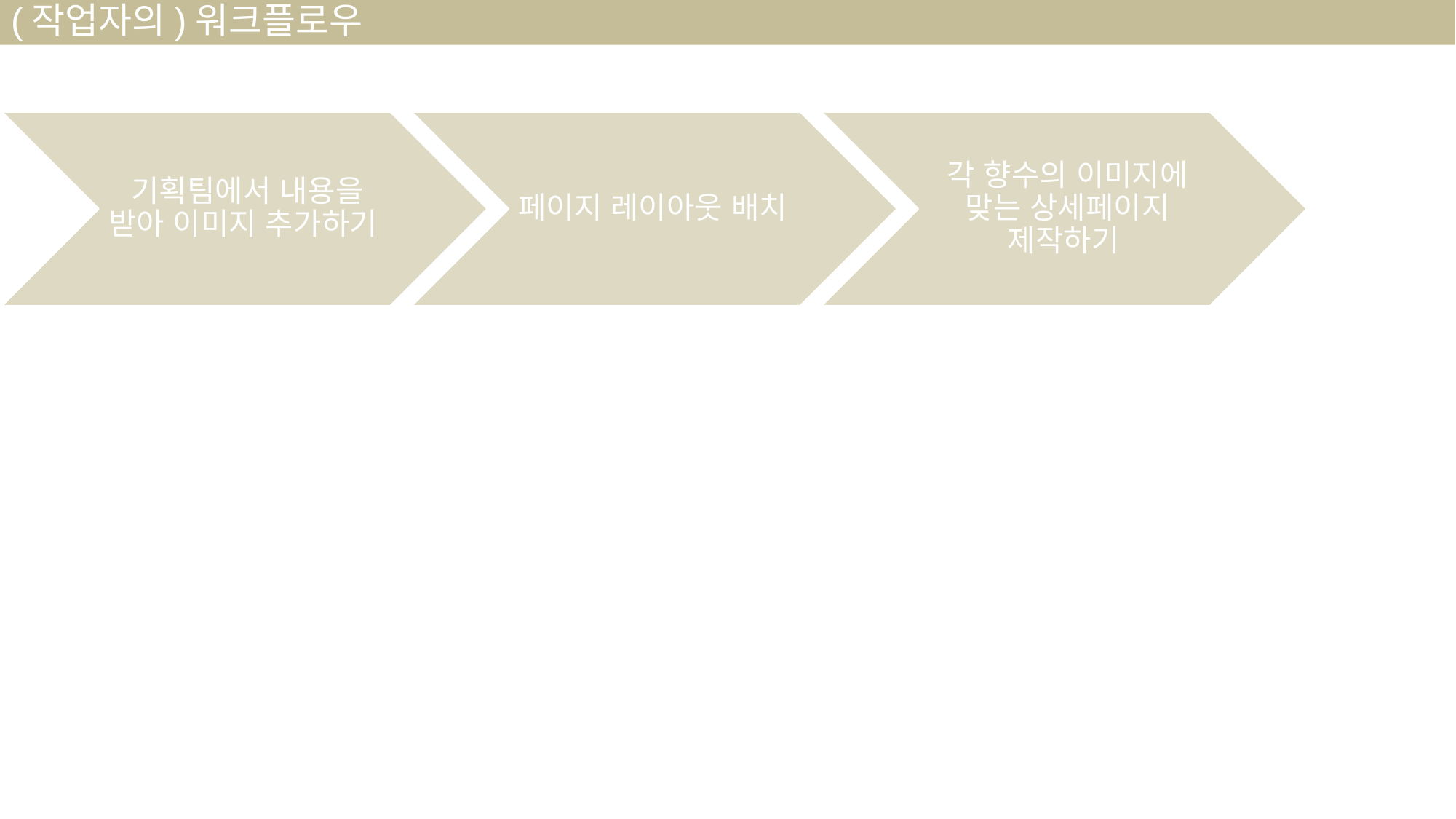

(작업자의)워크플로우

기획팀에서 내용을 받아 이미지 추가하기
페이지 레이아웃 배치
각 향수의 이미지에 맞는 상세페이지 제작하기